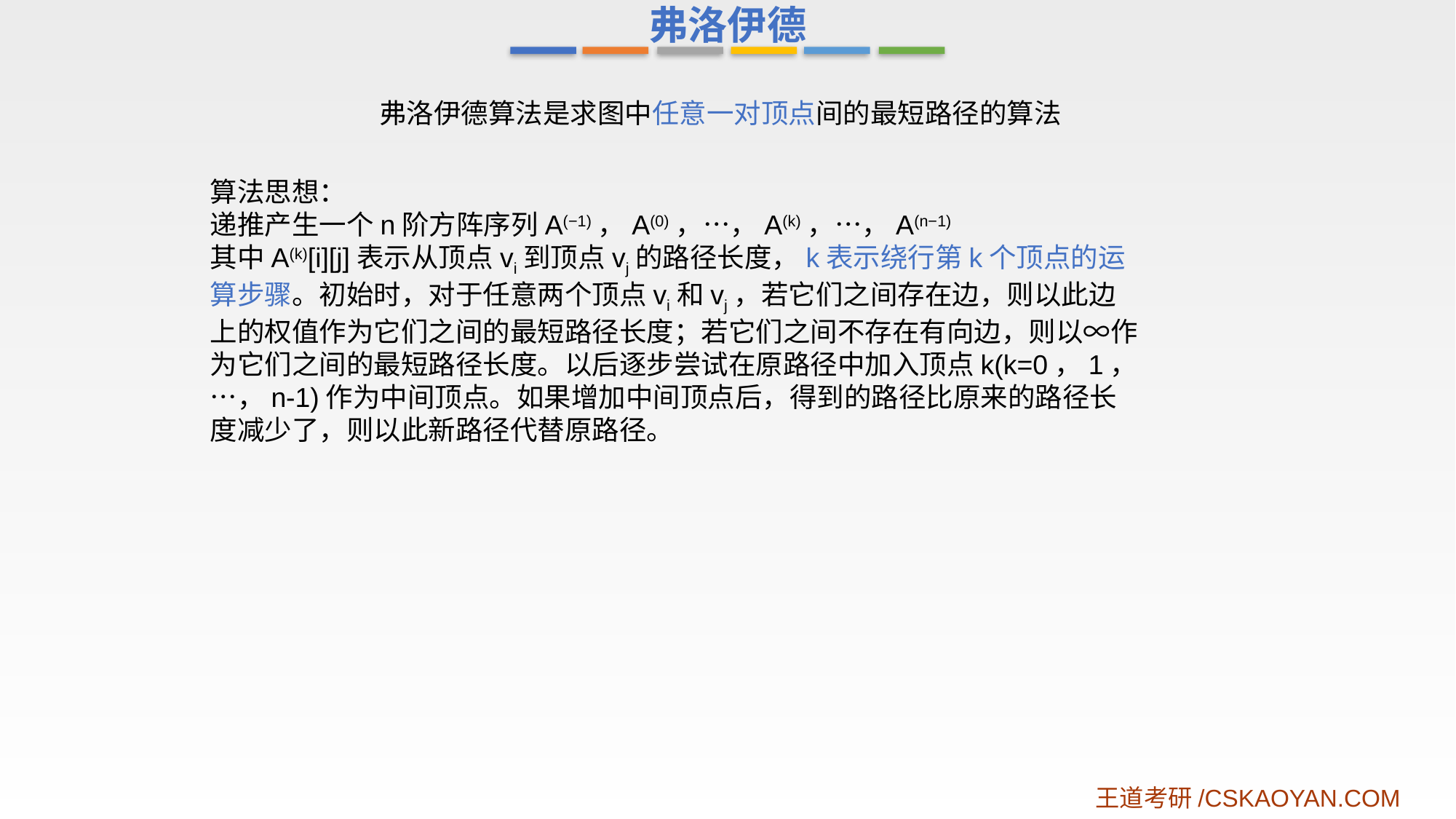

弗洛伊德

弗洛伊德算法是求图中任意一对顶点间的最短路径的算法
算法思想：
递推产生一个n阶方阵序列A(−1)，A(0)，…，A(k)，…，A(n−1)
其中A(k)[i][j]表示从顶点vi到顶点vj的路径长度，k表示绕行第k个顶点的运算步骤。初始时，对于任意两个顶点vi和vj，若它们之间存在边，则以此边上的权值作为它们之间的最短路径长度；若它们之间不存在有向边，则以∞作为它们之间的最短路径长度。以后逐步尝试在原路径中加入顶点k(k=0，1，…，n-1)作为中间顶点。如果增加中间顶点后，得到的路径比原来的路径长度减少了，则以此新路径代替原路径。
王道考研/CSKAOYAN.COM